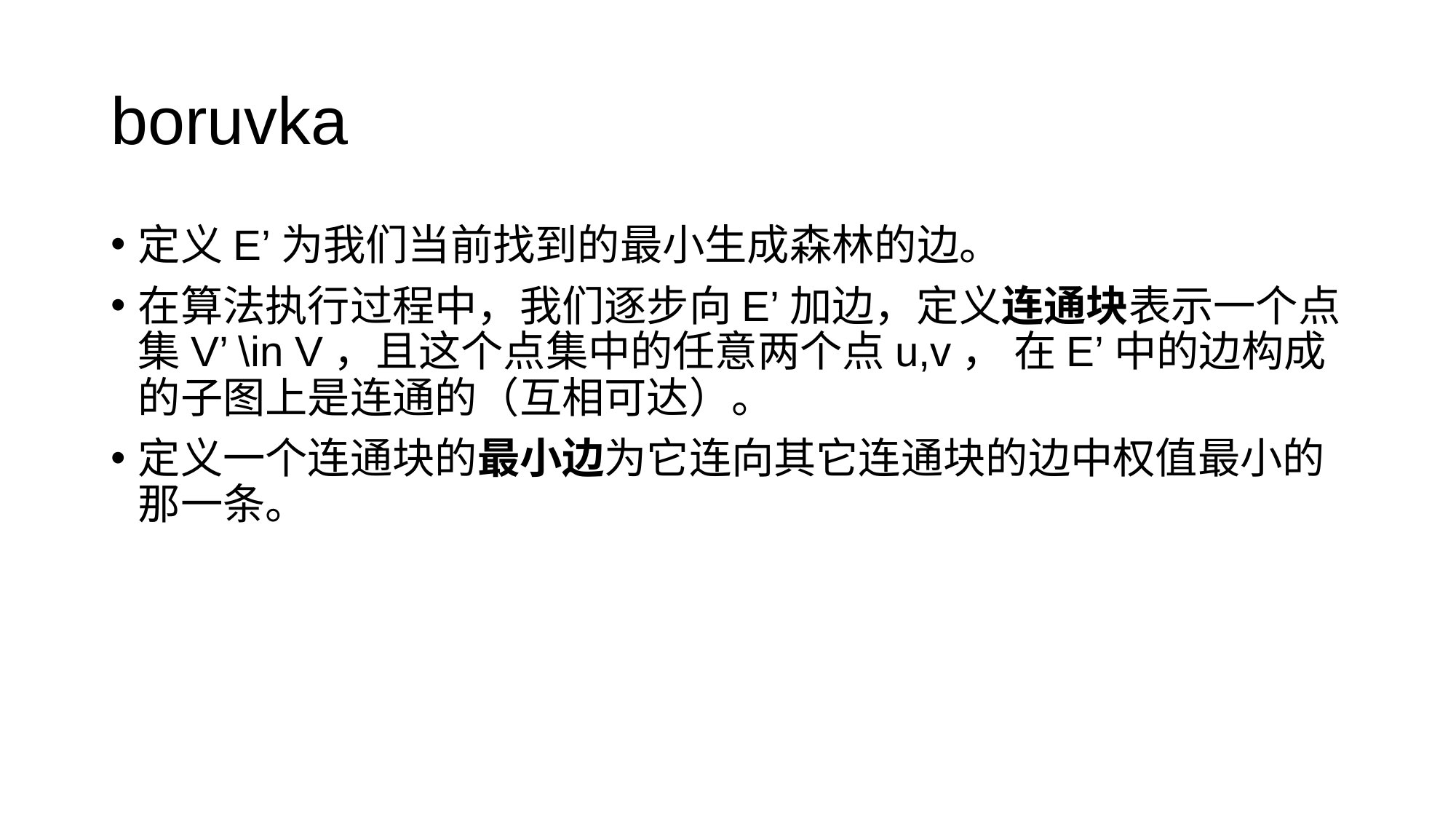

# boruvka
定义E’为我们当前找到的最小生成森林的边。
在算法执行过程中，我们逐步向E’加边，定义连通块表示一个点集V’ \in V，且这个点集中的任意两个点u,v， 在E’中的边构成的子图上是连通的（互相可达）。
定义一个连通块的最小边为它连向其它连通块的边中权值最小的那一条。